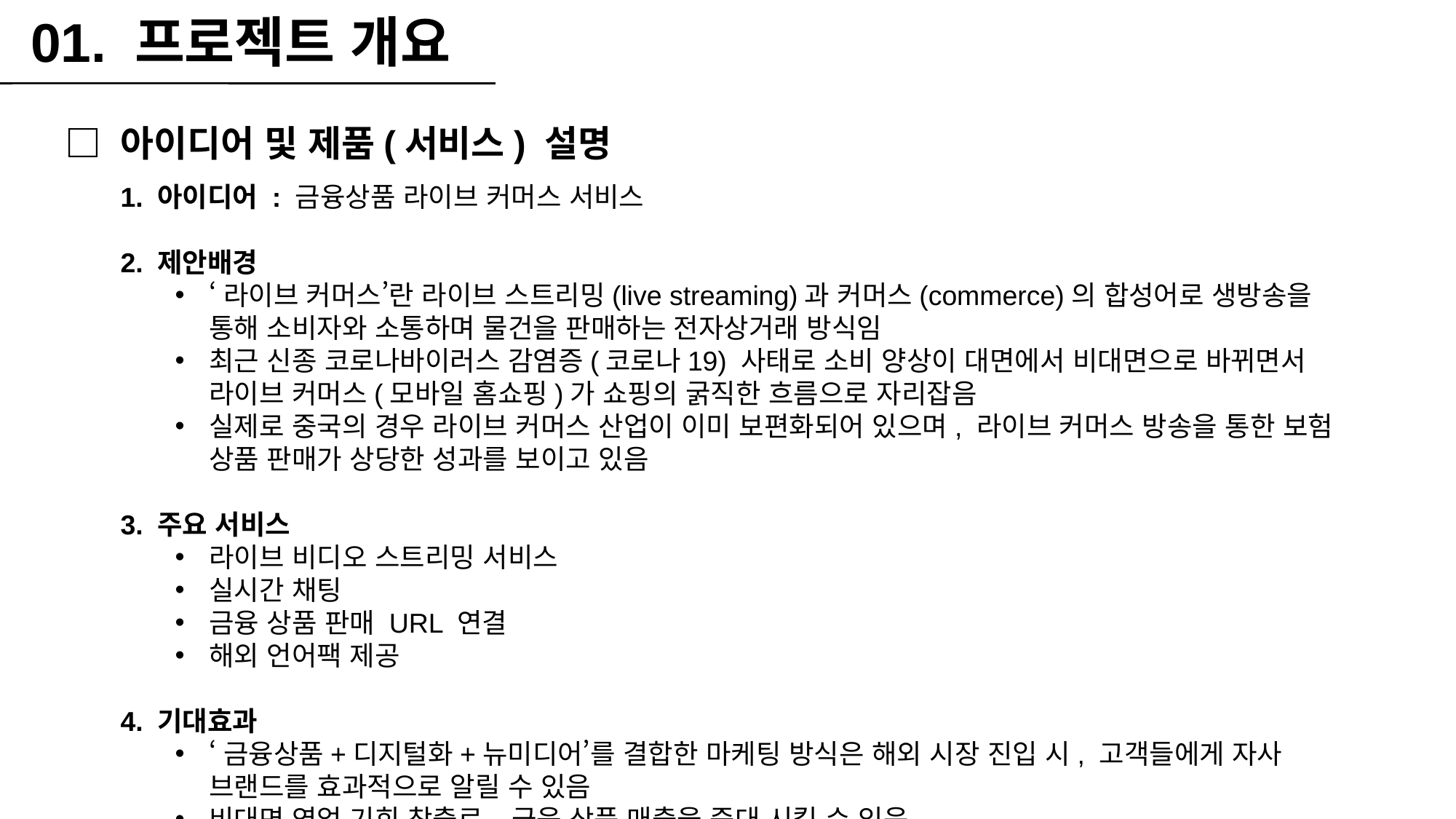

01. 프로젝트 개요

□ 아이디어 및 제품(서비스) 설명
1. 아이디어 : 금융상품 라이브 커머스 서비스

2. 제안배경
‘라이브 커머스’란 라이브 스트리밍(live streaming)과 커머스(commerce)의 합성어로 생방송을 통해 소비자와 소통하며 물건을 판매하는 전자상거래 방식임
최근 신종 코로나바이러스 감염증(코로나19) 사태로 소비 양상이 대면에서 비대면으로 바뀌면서 라이브 커머스(모바일 홈쇼핑)가 쇼핑의 굵직한 흐름으로 자리잡음
실제로 중국의 경우 라이브 커머스 산업이 이미 보편화되어 있으며, 라이브 커머스 방송을 통한 보험 상품 판매가 상당한 성과를 보이고 있음

3. 주요 서비스
라이브 비디오 스트리밍 서비스
실시간 채팅
금융 상품 판매 URL 연결
해외 언어팩 제공

4. 기대효과
‘금융상품+디지털화+뉴미디어’를 결합한 마케팅 방식은 해외 시장 진입 시, 고객들에게 자사 브랜드를 효과적으로 알릴 수 있음
비대면 영업 기회 창출로, 금융 상품 매출을 증대 시킬 수 있음